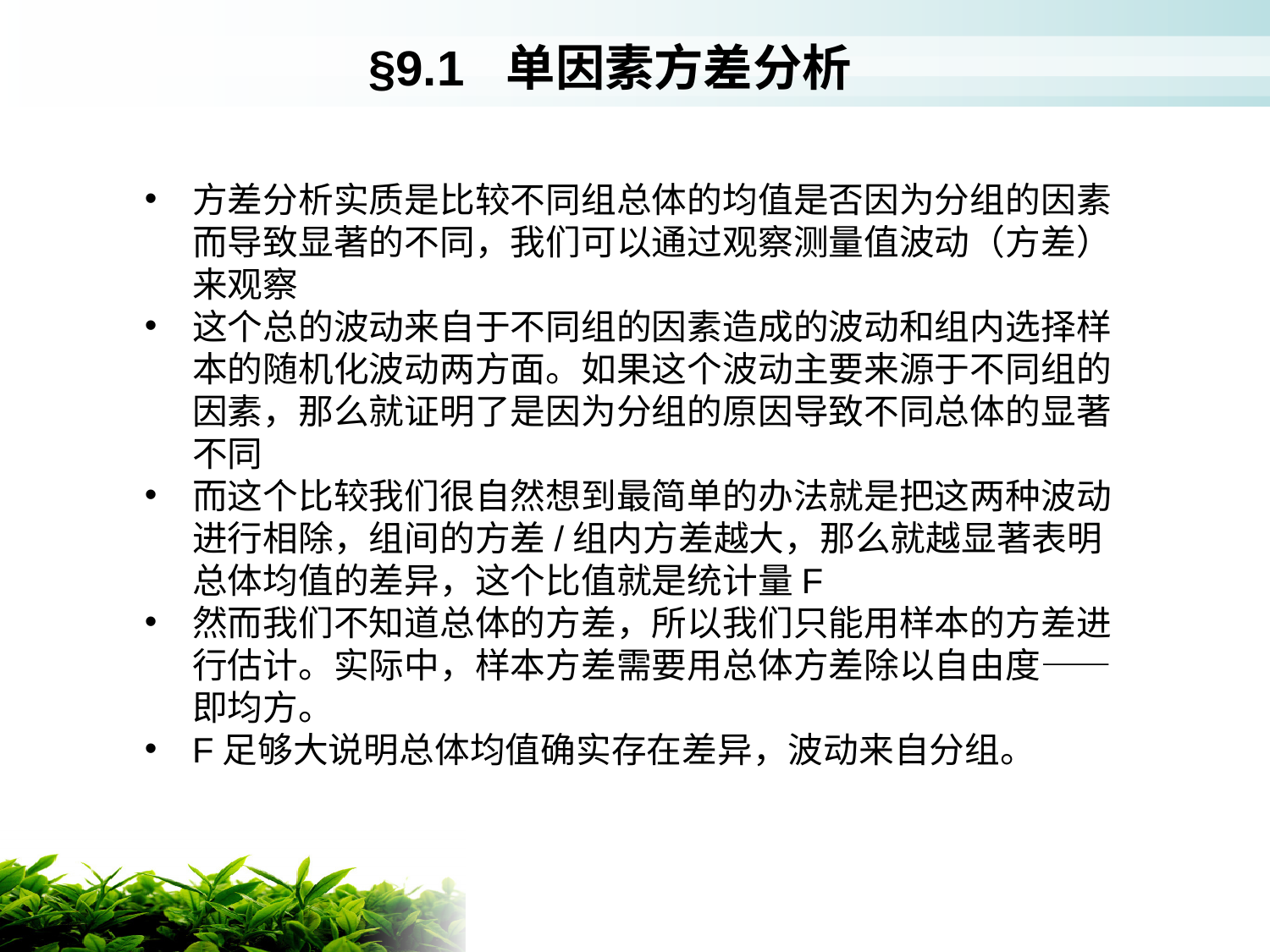

§9.1 单因素方差分析
方差分析实质是比较不同组总体的均值是否因为分组的因素而导致显著的不同，我们可以通过观察测量值波动（方差）来观察
这个总的波动来自于不同组的因素造成的波动和组内选择样本的随机化波动两方面。如果这个波动主要来源于不同组的因素，那么就证明了是因为分组的原因导致不同总体的显著不同
而这个比较我们很自然想到最简单的办法就是把这两种波动进行相除，组间的方差/组内方差越大，那么就越显著表明总体均值的差异，这个比值就是统计量F
然而我们不知道总体的方差，所以我们只能用样本的方差进行估计。实际中，样本方差需要用总体方差除以自由度——即均方。
F足够大说明总体均值确实存在差异，波动来自分组。